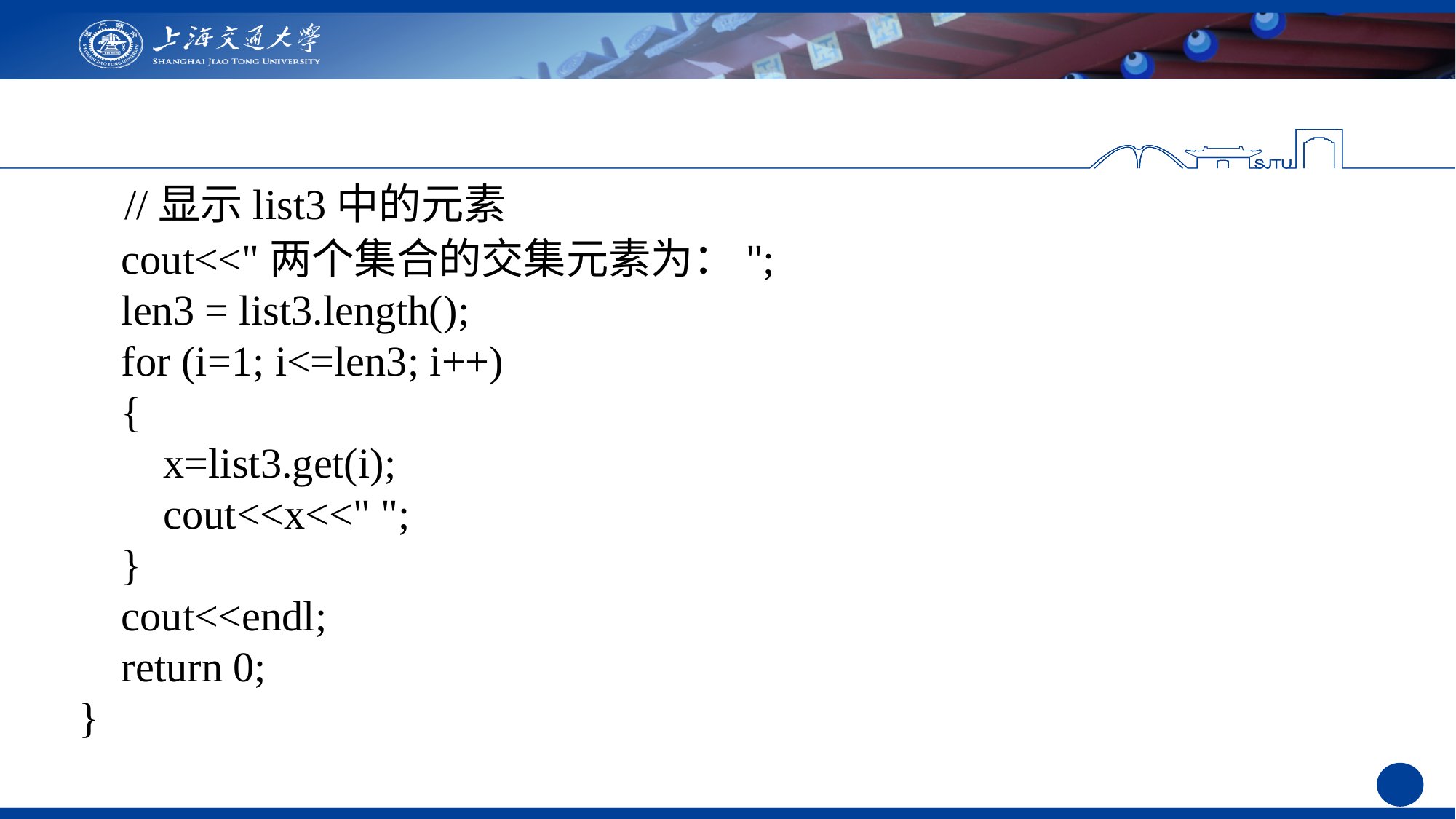

//显示list3中的元素
    cout<<"两个集合的交集元素为：";
    len3 = list3.length();
    for (i=1; i<=len3; i++)
    {
        x=list3.get(i);
        cout<<x<<" ";
    }
    cout<<endl;
    return 0;
}